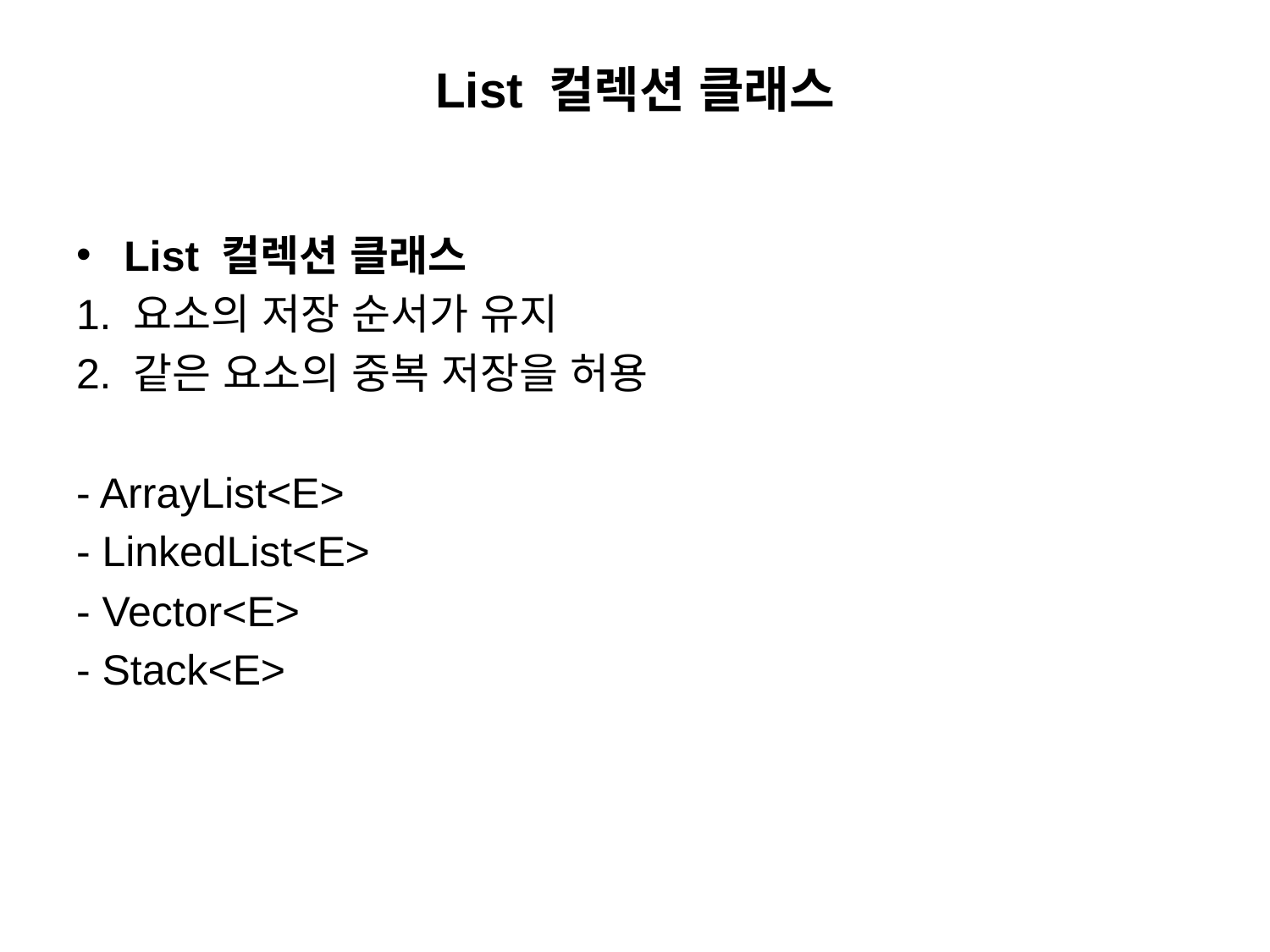

# List 컬렉션 클래스
List 컬렉션 클래스
1. 요소의 저장 순서가 유지
2. 같은 요소의 중복 저장을 허용

- ArrayList<E>
- LinkedList<E>
- Vector<E>
- Stack<E>